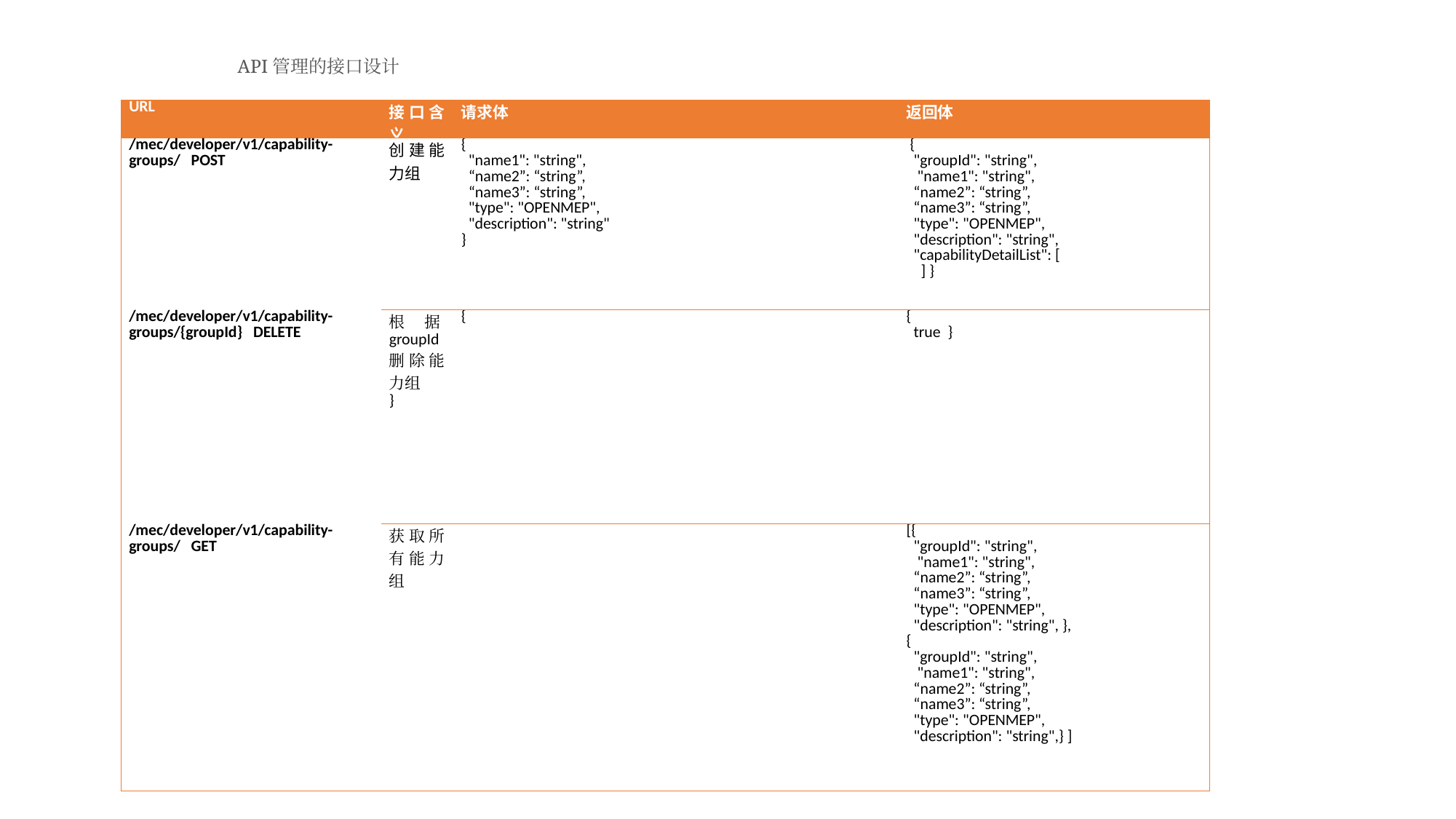

API管理的接口设计
| URL | 接口含义 | 请求体 | 返回体 |
| --- | --- | --- | --- |
| /mec/developer/v1/capability-groups/ POST | 创建能力组 | { "name1": "string", “name2”: “string”, “name3”: “string”, "type": "OPENMEP", "description": "string" } | { "groupId": "string", "name1": "string", “name2”: “string”, “name3”: “string”, "type": "OPENMEP", "description": "string", "capabilityDetailList": [ ] } |
| /mec/developer/v1/capability-groups/{groupId} DELETE | 根据groupId删除能力组 } | { | { true } |
| /mec/developer/v1/capability-groups/ GET | 获取所有能力组 |  | [{ "groupId": "string", "name1": "string", “name2”: “string”, “name3”: “string”, "type": "OPENMEP", "description": "string", }, { "groupId": "string", "name1": "string", “name2”: “string”, “name3”: “string”, "type": "OPENMEP", "description": "string",} ] |